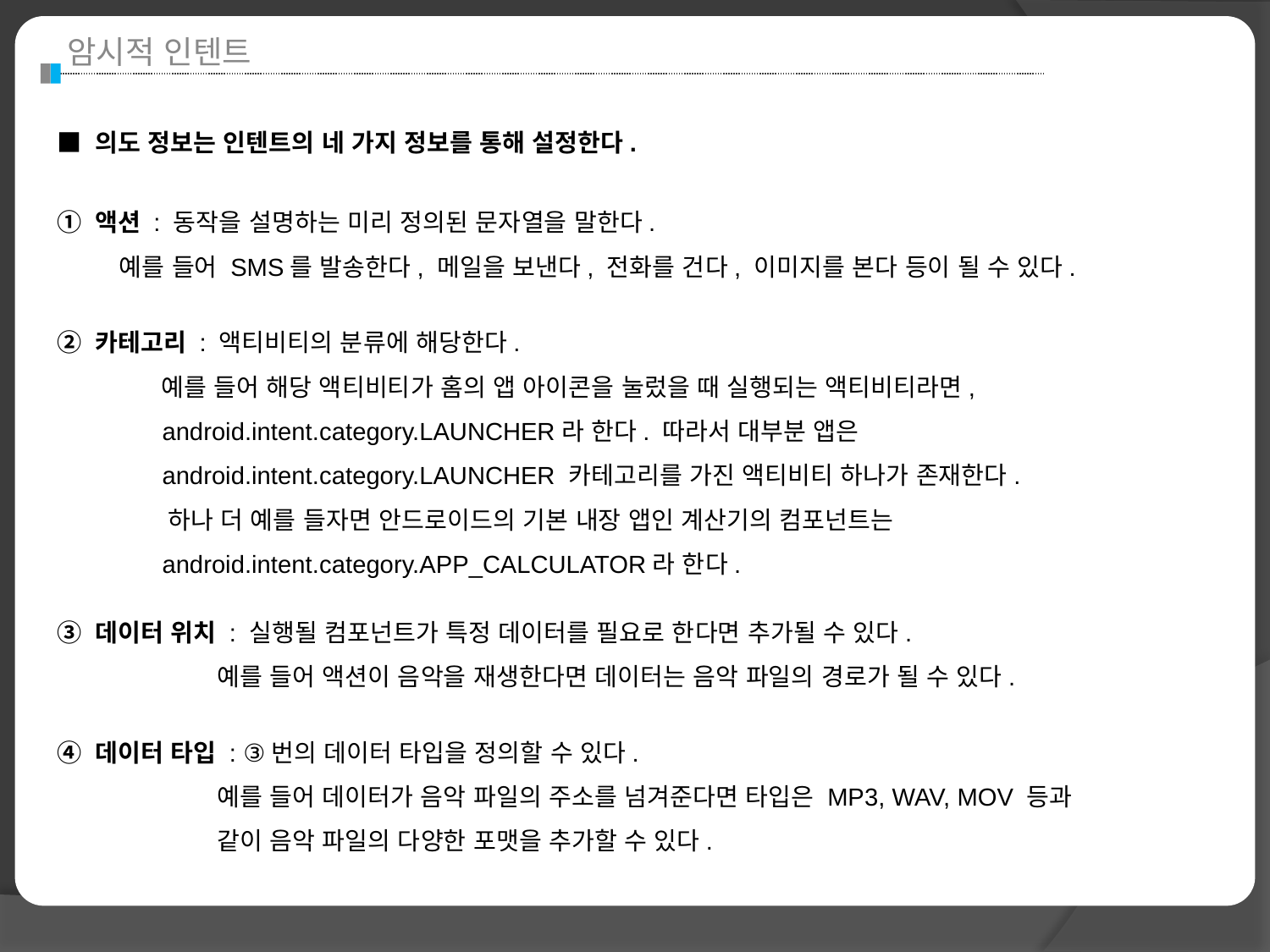

암시적 인텐트

■ 의도 정보는 인텐트의 네 가지 정보를 통해 설정한다.
① 액션 : 동작을 설명하는 미리 정의된 문자열을 말한다.
        예를 들어 SMS를 발송한다, 메일을 보낸다, 전화를 건다, 이미지를 본다 등이 될 수 있다.
② 카테고리 : 액티비티의 분류에 해당한다.
              예를 들어 해당 액티비티가 홈의 앱 아이콘을 눌렀을 때 실행되는 액티비티라면,
               android.intent.category.LAUNCHER라 한다. 따라서 대부분 앱은
               android.intent.category.LAUNCHER 카테고리를 가진 액티비티 하나가 존재한다.
               하나 더 예를 들자면 안드로이드의 기본 내장 앱인 계산기의 컴포넌트는
               android.intent.category.APP_CALCULATOR라 한다.
③ 데이터 위치 : 실행될 컴포넌트가 특정 데이터를 필요로 한다면 추가될 수 있다.
                      예를 들어 액션이 음악을 재생한다면 데이터는 음악 파일의 경로가 될 수 있다.
④ 데이터 타입 : ③번의 데이터 타입을 정의할 수 있다.
                      예를 들어 데이터가 음악 파일의 주소를 넘겨준다면 타입은 MP3, WAV, MOV 등과
                      같이 음악 파일의 다양한 포맷을 추가할 수 있다.